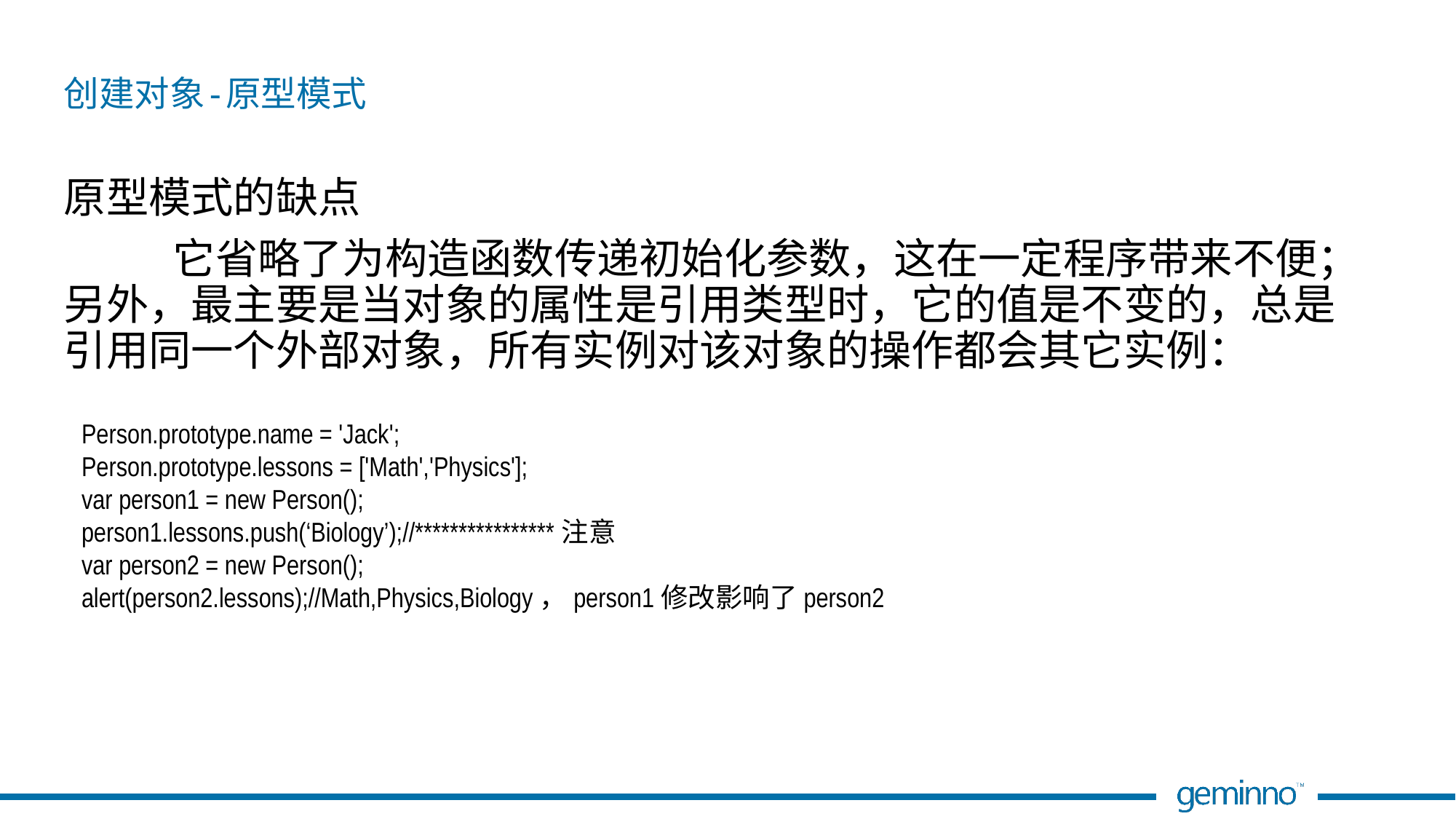

# 创建对象-原型模式
原型模式的缺点
	它省略了为构造函数传递初始化参数，这在一定程序带来不便；另外，最主要是当对象的属性是引用类型时，它的值是不变的，总是引用同一个外部对象，所有实例对该对象的操作都会其它实例：
Person.prototype.name = 'Jack';
Person.prototype.lessons = ['Math','Physics'];
var person1 = new Person();
person1.lessons.push(‘Biology’);//****************注意
var person2 = new Person();
alert(person2.lessons);//Math,Physics,Biology，person1修改影响了person2